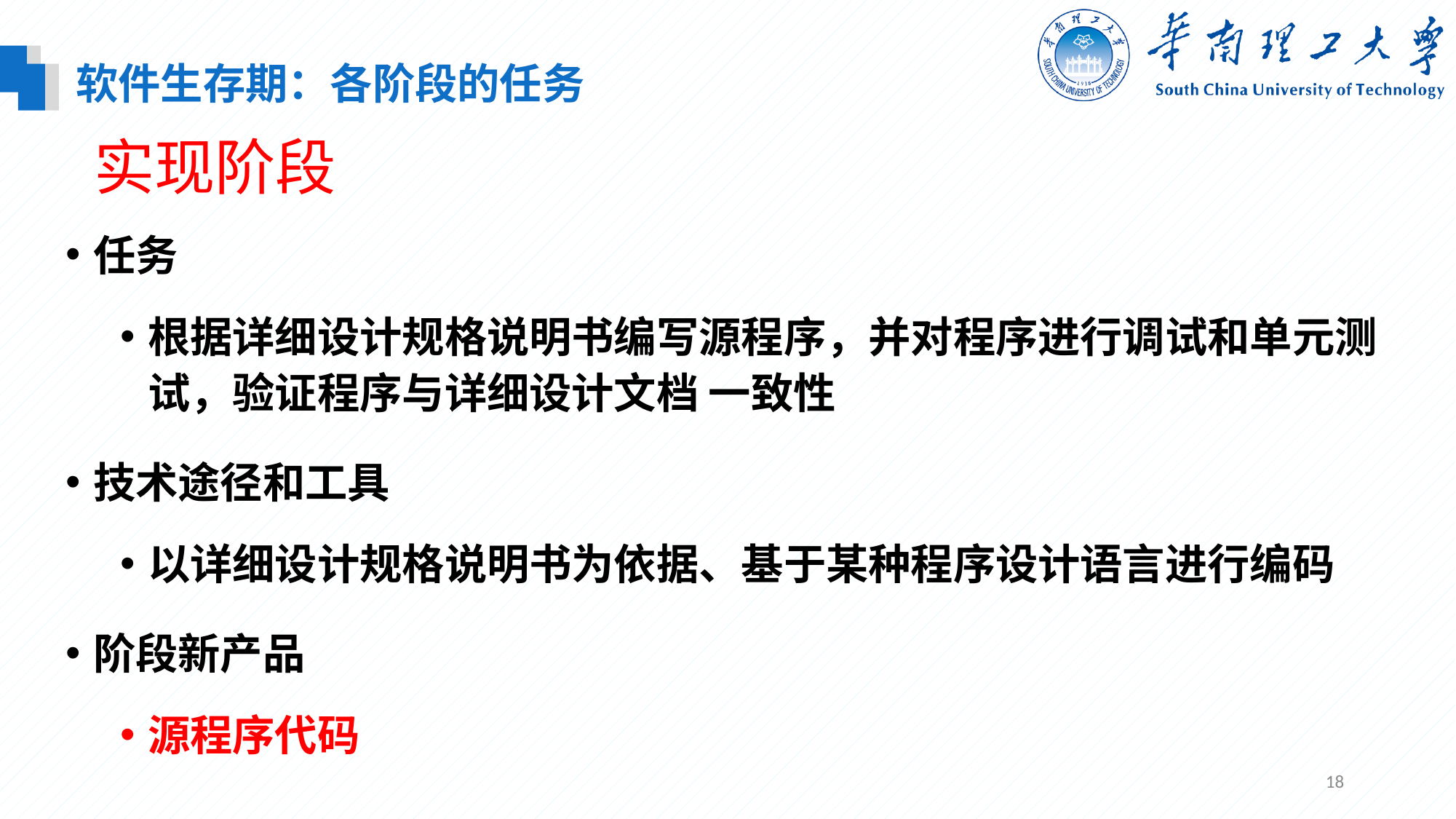

软件生存期：各阶段的任务
# 实现阶段
任务
根据详细设计规格说明书编写源程序，并对程序进行调试和单元测试，验证程序与详细设计文档 一致性
技术途径和工具
以详细设计规格说明书为依据、基于某种程序设计语言进行编码
阶段新产品
源程序代码
18